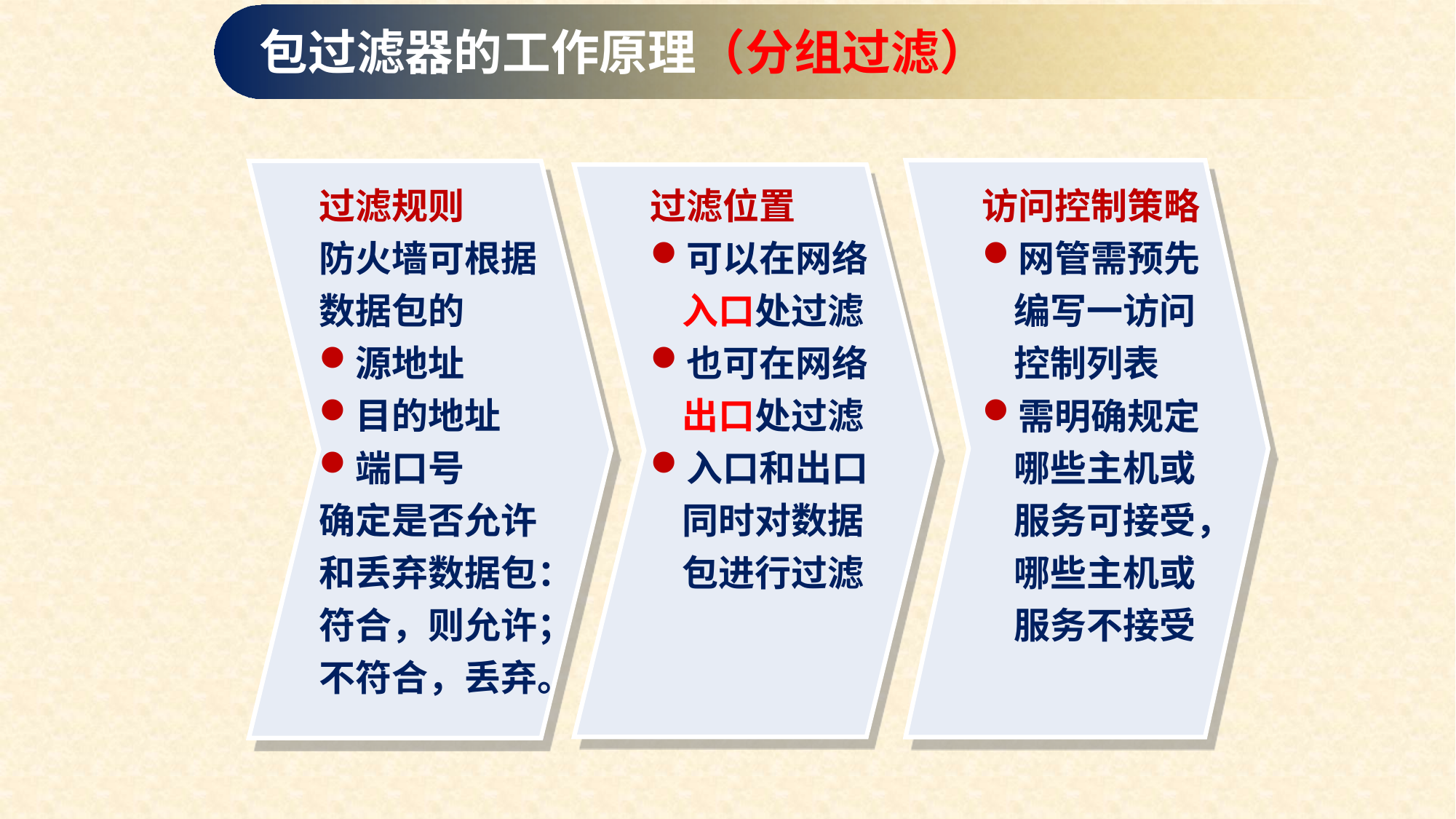

包过滤器的工作原理（分组过滤）

过滤规则
防火墙可根据数据包的
源地址
目的地址
端口号
确定是否允许和丢弃数据包：符合，则允许；
不符合，丢弃。
过滤位置
可以在网络入口处过滤
也可在网络出口处过滤
入口和出口同时对数据包进行过滤
访问控制策略
网管需预先编写一访问控制列表
需明确规定哪些主机或服务可接受，哪些主机或服务不接受